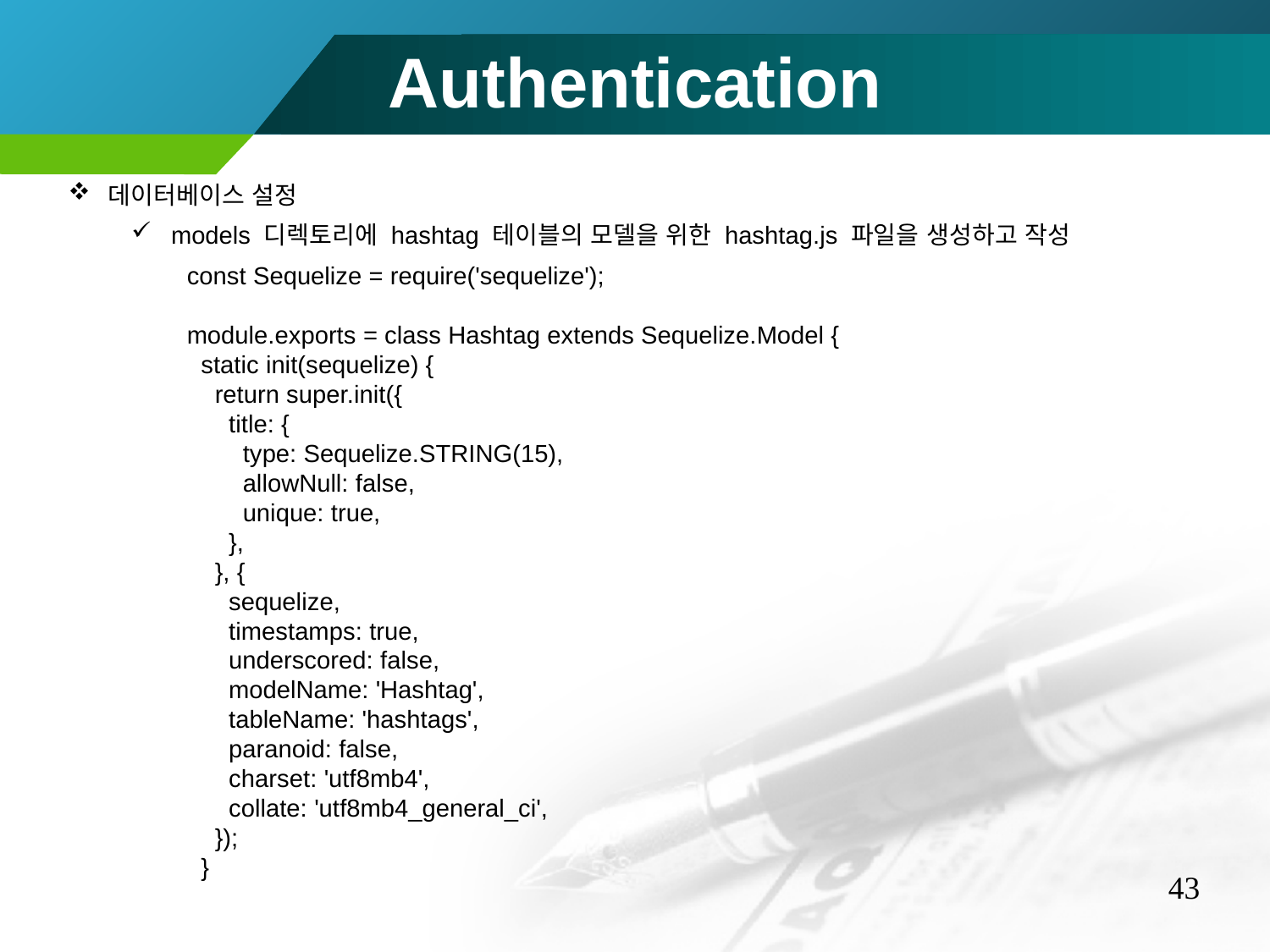

Authentication
데이터베이스 설정
models 디렉토리에 hashtag 테이블의 모델을 위한 hashtag.js 파일을 생성하고 작성
const Sequelize = require('sequelize');

module.exports = class Hashtag extends Sequelize.Model {
  static init(sequelize) {
    return super.init({
      title: {
        type: Sequelize.STRING(15),
        allowNull: false,
        unique: true,
      },
    }, {
      sequelize,
      timestamps: true,
      underscored: false,
      modelName: 'Hashtag',
      tableName: 'hashtags',
      paranoid: false,
      charset: 'utf8mb4',
      collate: 'utf8mb4_general_ci',
    });
  }

43